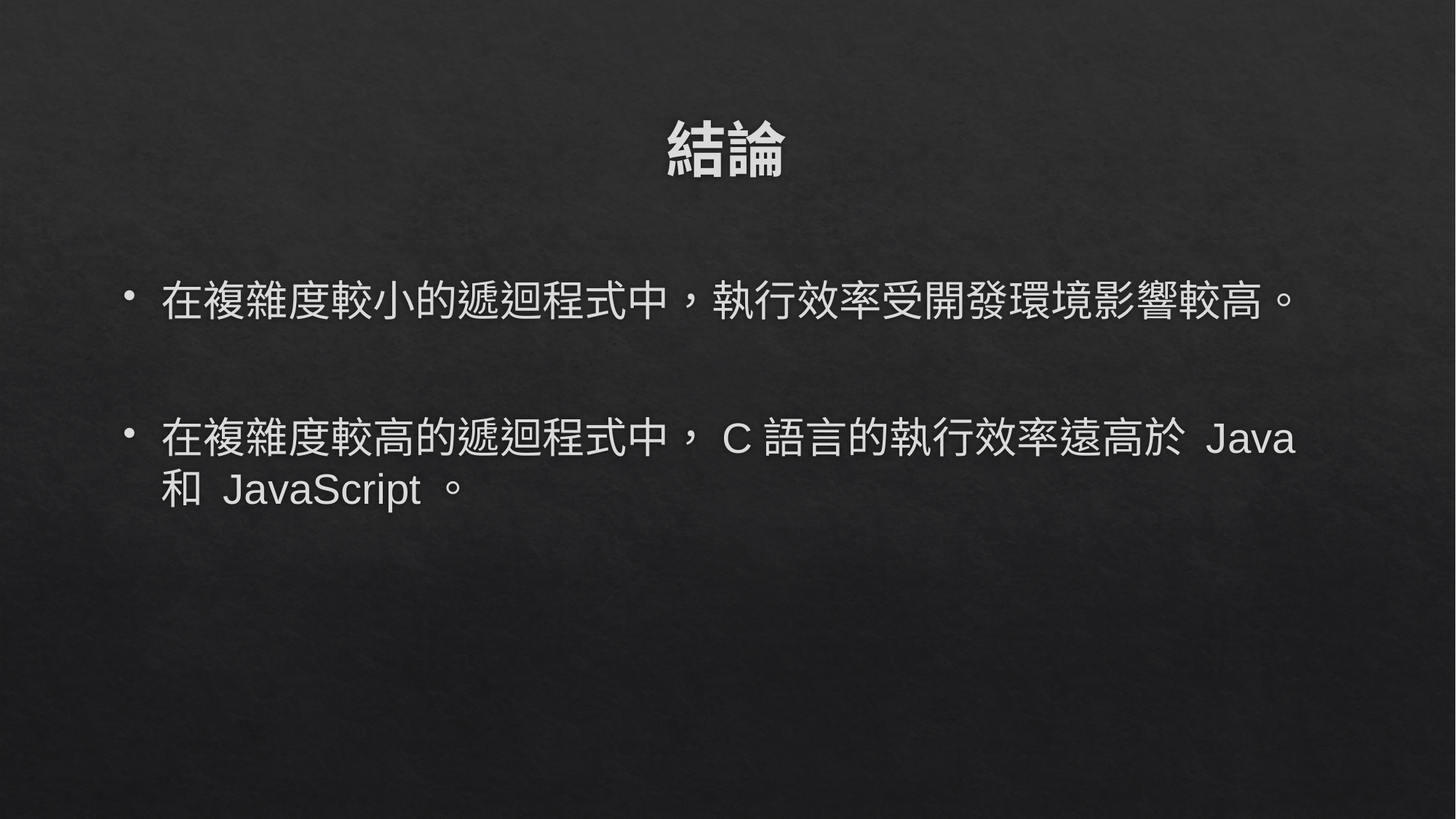

# 結論
在複雜度較小的遞迴程式中，執行效率受開發環境影響較高。

在複雜度較高的遞迴程式中，C語言的執行效率遠高於 Java 和 JavaScript。